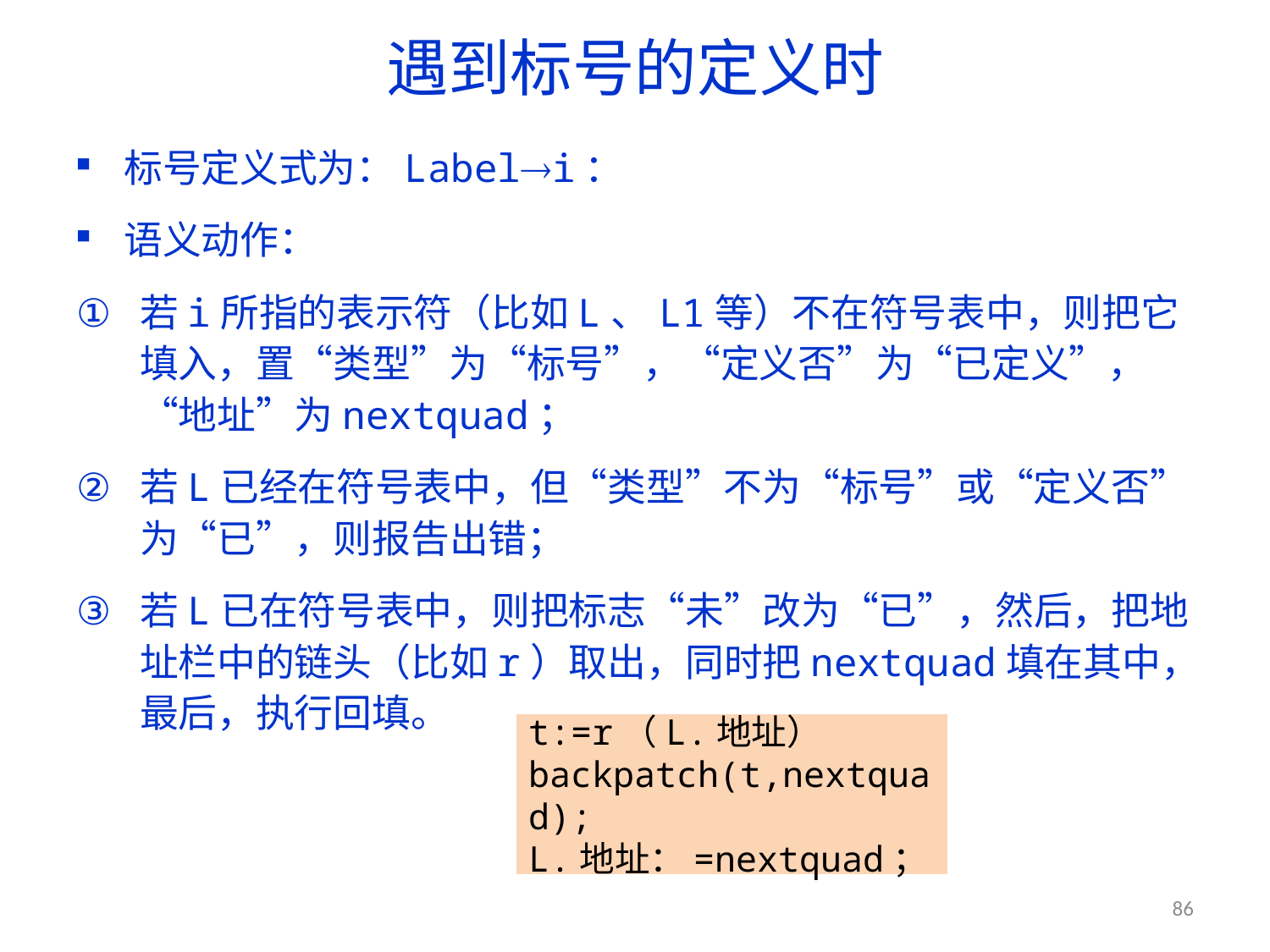

# 遇到标号的定义时
标号定义式为：Label→i：
语义动作：
若i所指的表示符（比如L、L1等）不在符号表中，则把它填入，置“类型”为“标号”，“定义否”为“已定义”，“地址”为nextquad；
若L已经在符号表中，但“类型”不为“标号”或“定义否”为“已”，则报告出错；
若L已在符号表中，则把标志“未”改为“已”，然后，把地址栏中的链头（比如r）取出，同时把nextquad填在其中，最后，执行回填。
t:=r（L.地址）
backpatch(t,nextquad);
L.地址：=nextquad；
86